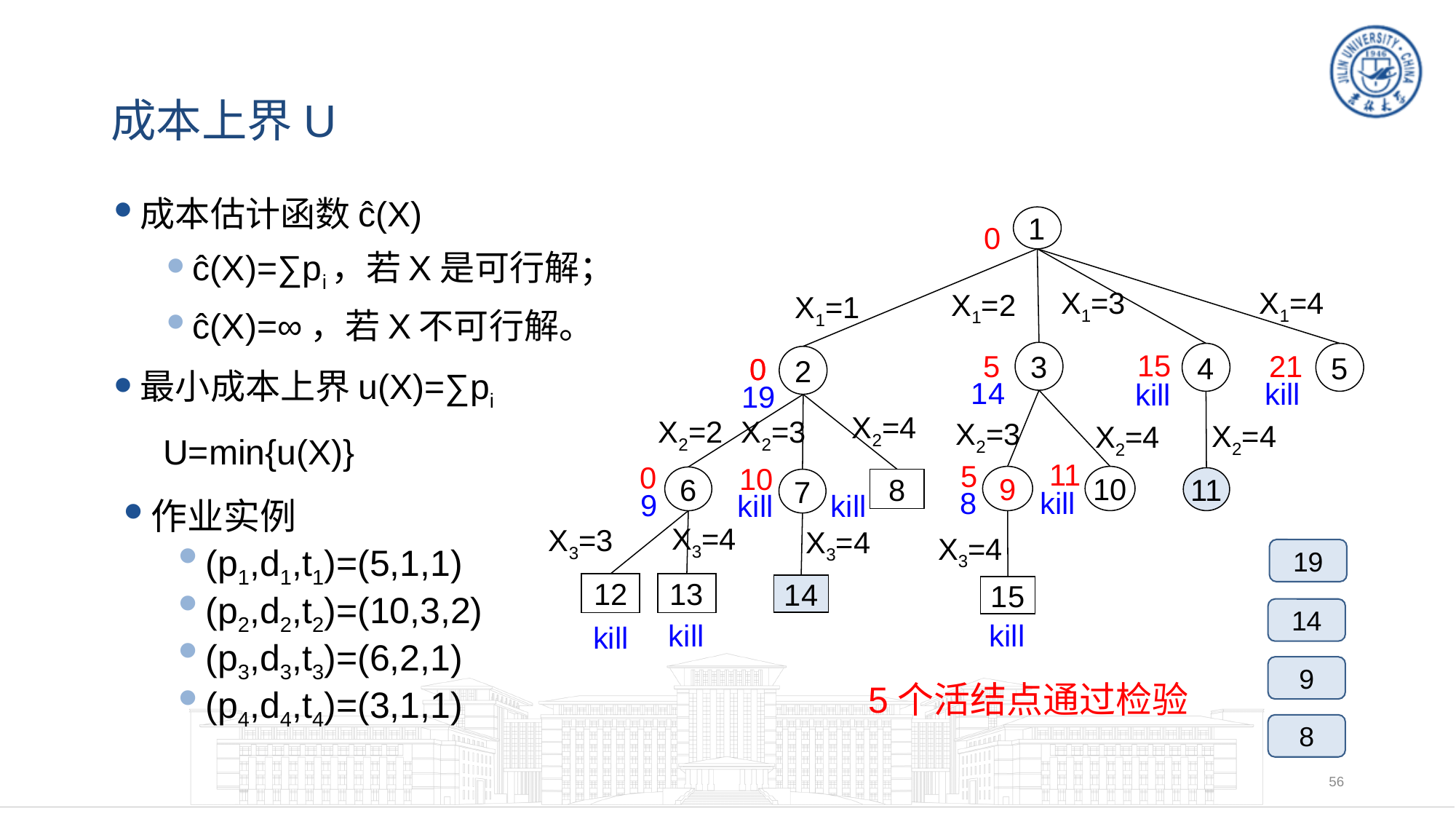

# 成本上界U
成本估计函数ĉ(X)
ĉ(X)=∑pi，若X是可行解；
ĉ(X)=∞，若X不可行解。
最小成本上界u(X)=∑pi
     U=min{u(X)}

1
X1=3
X1=4
X1=2
X1=1
3
4
5
2
0
15
5
21
0
0
14
kill
kill
19
X2=3
X2=4
9
10
X2=4
X2=2
X2=3
6
7
8
X2=4
11
5
0
10
11
8
kill
9
kill
kill
作业实例
(p1,d1,t1)=(5,1,1)
(p2,d2,t2)=(10,3,2)
(p3,d3,t3)=(6,2,1)
(p4,d4,t4)=(3,1,1)
X3=4
X3=3
12
13
X3=4
X3=4
19
14
15
14
kill
kill
kill
9
5个活结点通过检验
8
56